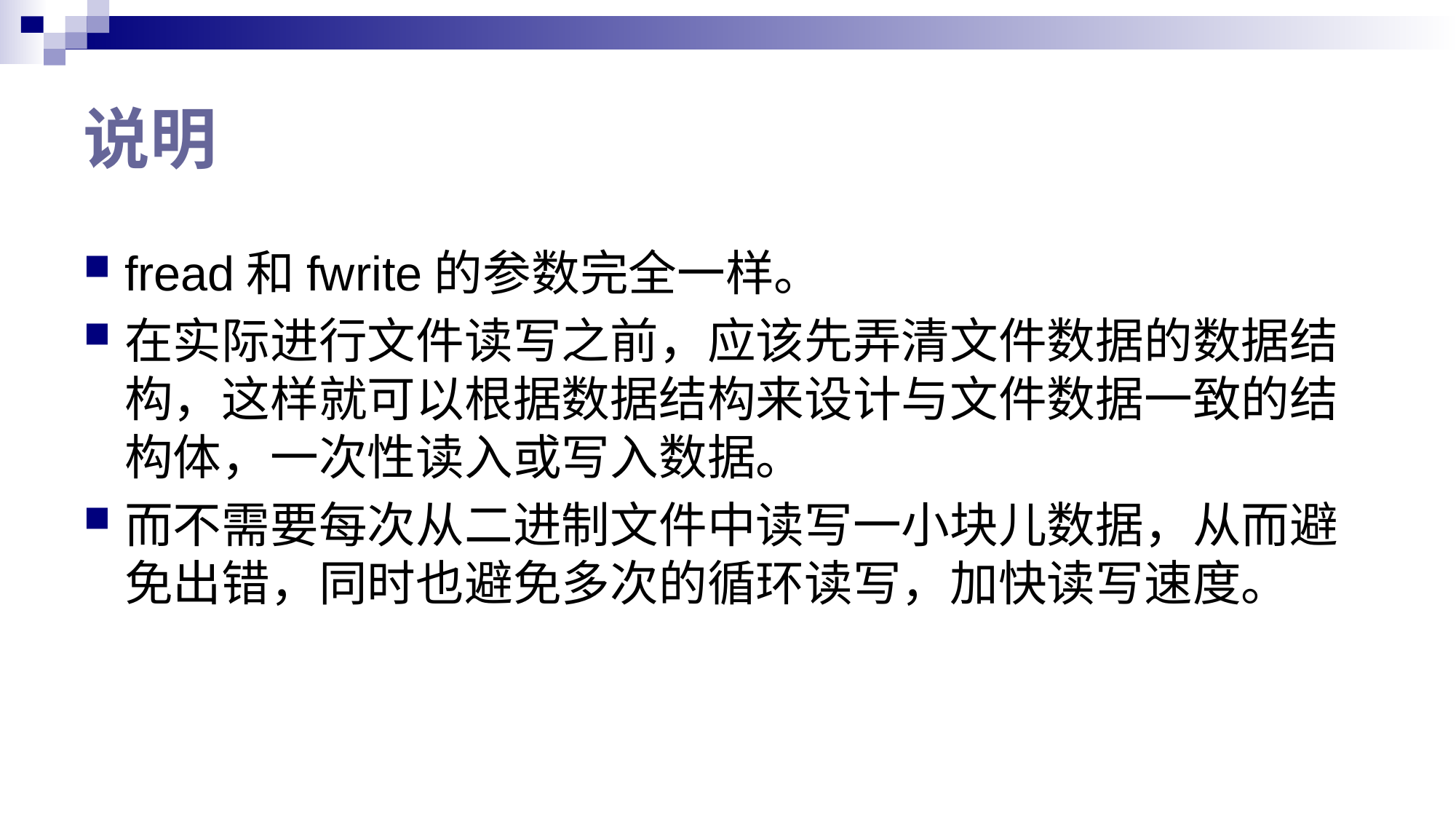

# 说明
fread和fwrite的参数完全一样。
在实际进行文件读写之前，应该先弄清文件数据的数据结构，这样就可以根据数据结构来设计与文件数据一致的结构体，一次性读入或写入数据。
而不需要每次从二进制文件中读写一小块儿数据，从而避免出错，同时也避免多次的循环读写，加快读写速度。